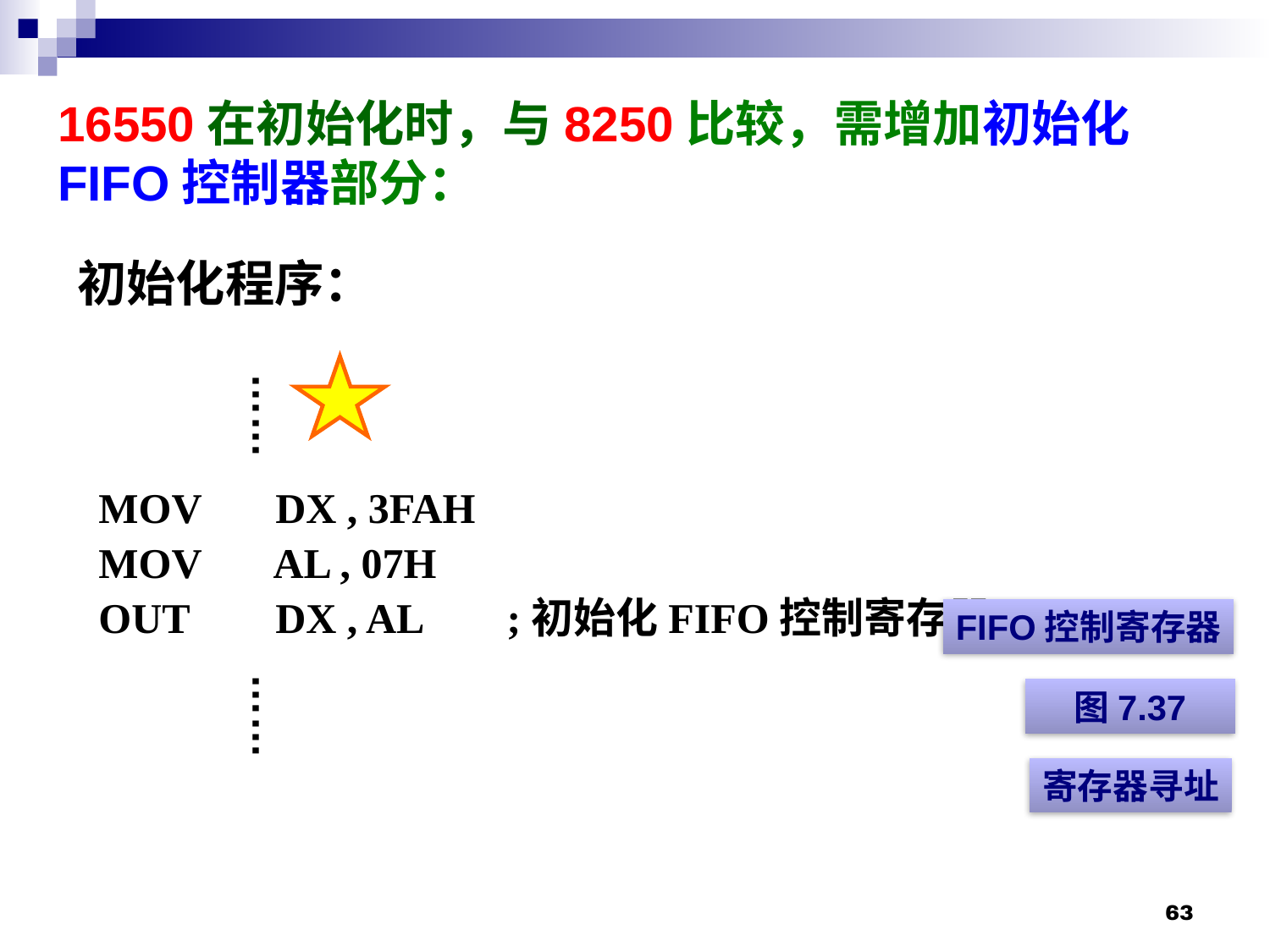

# 16550在初始化时，与8250比较，需增加初始化FIFO控制器部分：
初始化程序：

  MOV	  DX , 3FAH
  MOV	  AL , 07H
  OUT	  DX , AL        ;初始化FIFO控制寄存器

……

FIFO控制寄存器
……
图7.37
寄存器寻址
63